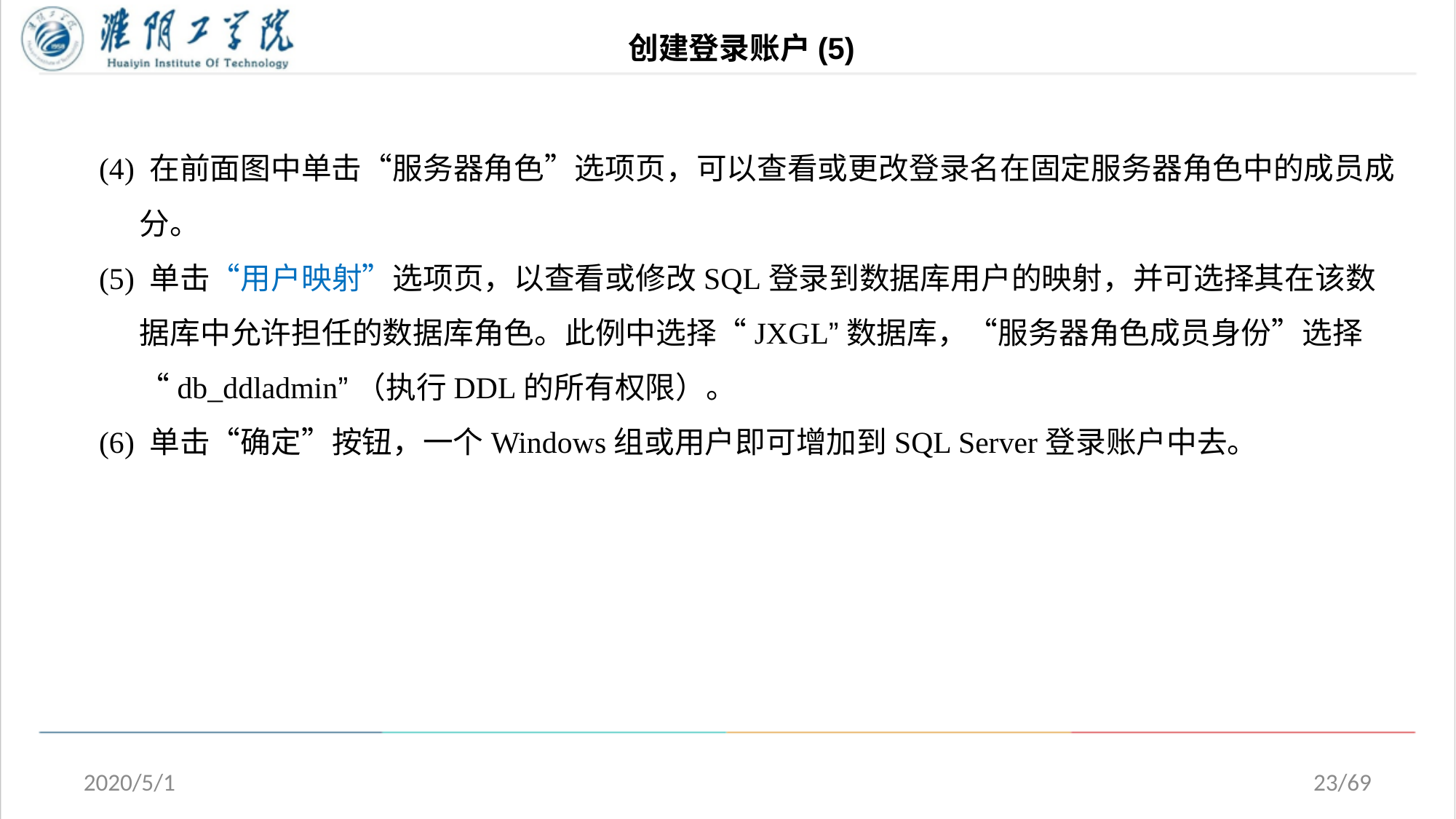

# 创建登录账户(5)
  (4) 在前面图中单击“服务器角色”选项页，可以查看或更改登录名在固定服务器角色中的成员成分。
  (5) 单击“用户映射”选项页，以查看或修改SQL登录到数据库用户的映射，并可选择其在该数据库中允许担任的数据库角色。此例中选择“JXGL”数据库，“服务器角色成员身份”选择“db_ddladmin”（执行DDL的所有权限）。
  (6) 单击“确定”按钮，一个Windows组或用户即可增加到SQL Server登录账户中去。
2020/5/1
23/69